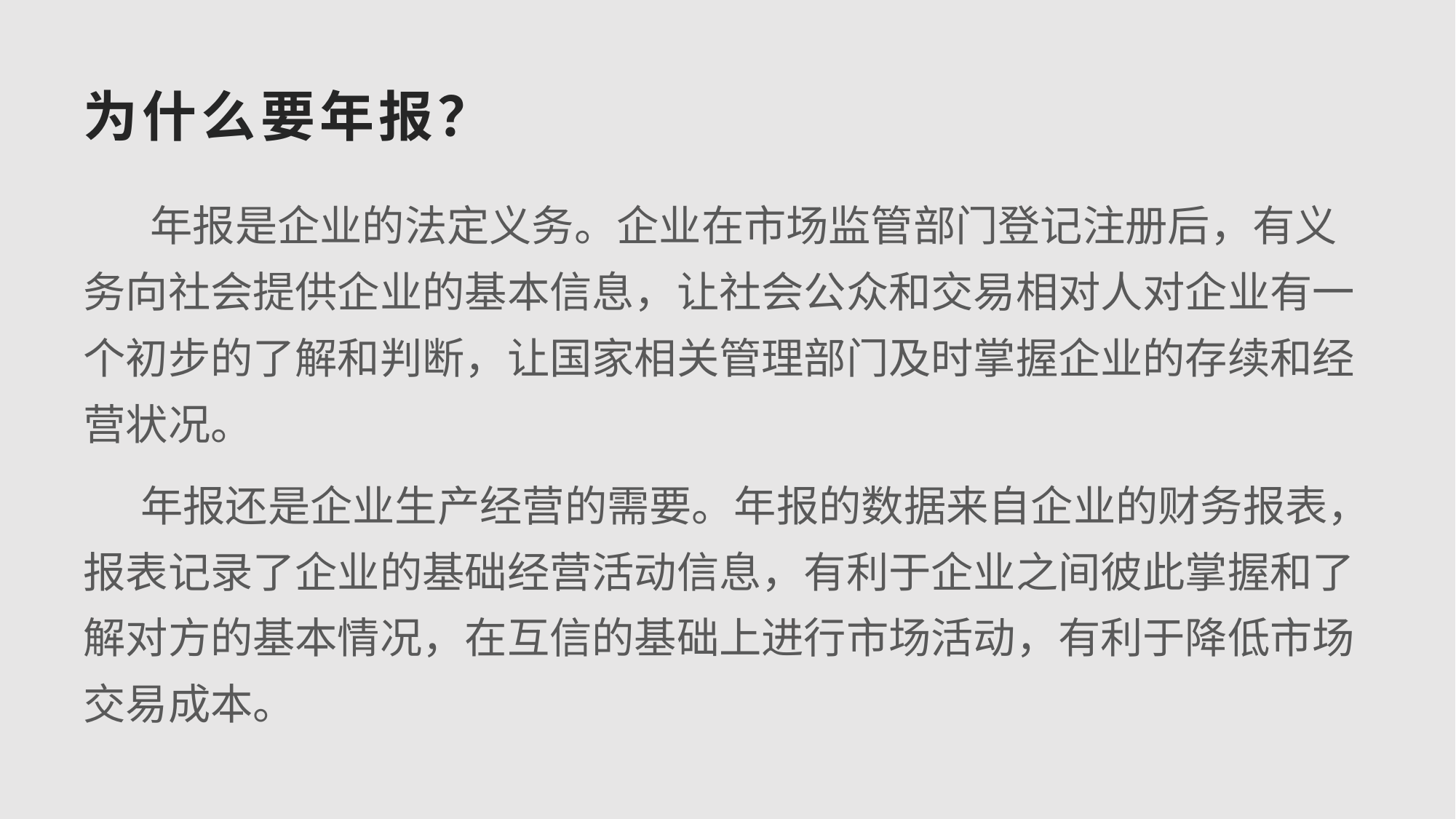

# 为什么要年报？
      年报是企业的法定义务。企业在市场监管部门登记注册后，有义务向社会提供企业的基本信息，让社会公众和交易相对人对企业有一个初步的了解和判断，让国家相关管理部门及时掌握企业的存续和经营状况。
     年报还是企业生产经营的需要。年报的数据来自企业的财务报表，报表记录了企业的基础经营活动信息，有利于企业之间彼此掌握和了解对方的基本情况，在互信的基础上进行市场活动，有利于降低市场交易成本。